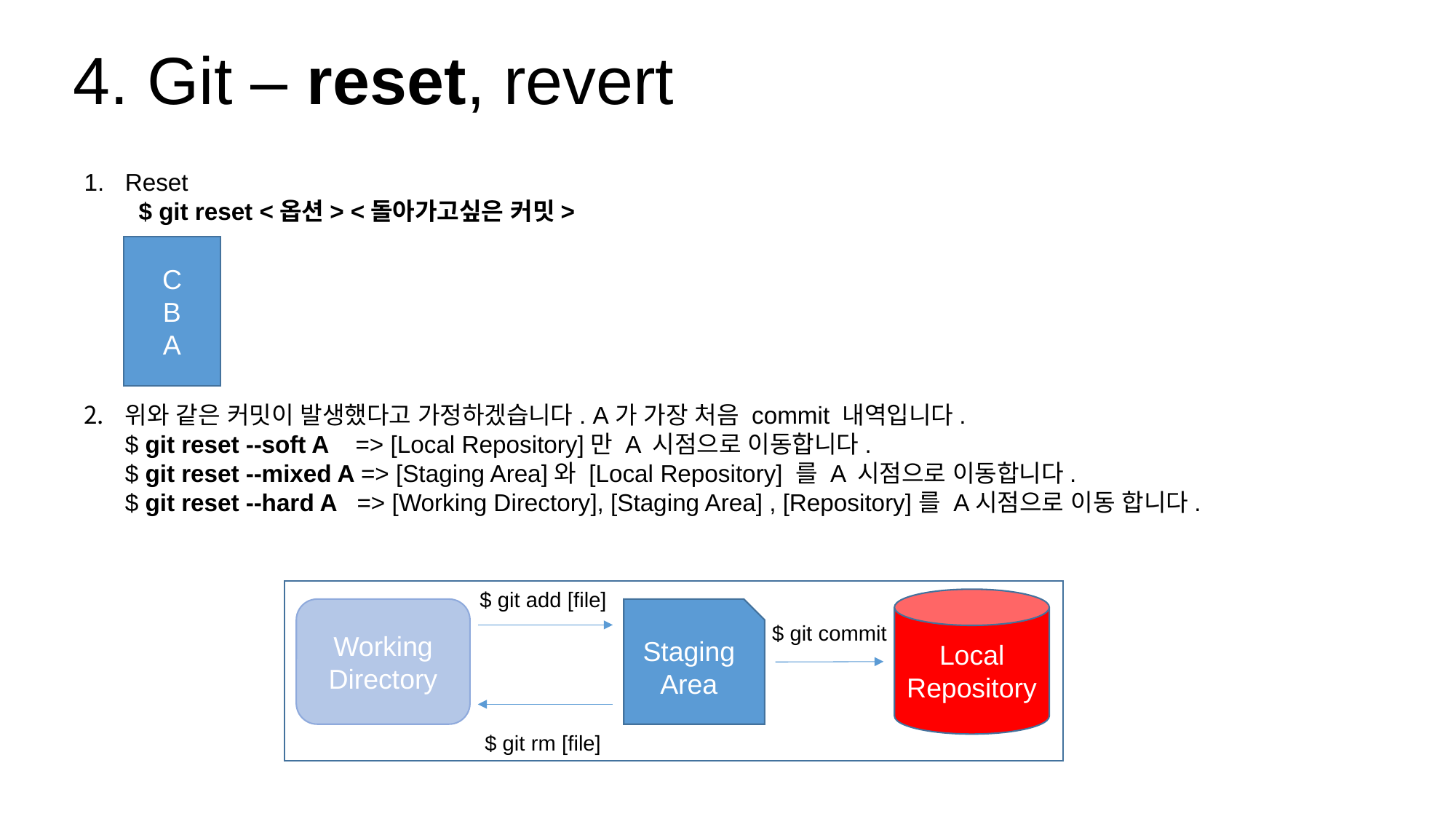

# 4. Git – reset, revert
Reset
$ git reset <옵션> <돌아가고싶은 커밋>

위와 같은 커밋이 발생했다고 가정하겠습니다. A가 가장 처음 commit 내역입니다.
$ git reset --soft A    => [Local Repository]만 A 시점으로 이동합니다.
$ git reset --mixed A => [Staging Area]와 [Local Repository] 를 A 시점으로 이동합니다.
$ git reset --hard A   => [Working Directory], [Staging Area] , [Repository]를 A시점으로 이동 합니다.

C
B
A
$ git add [file]

Local
Repository
Working Directory
Staging
Area
$ git commit
$ git rm [file]